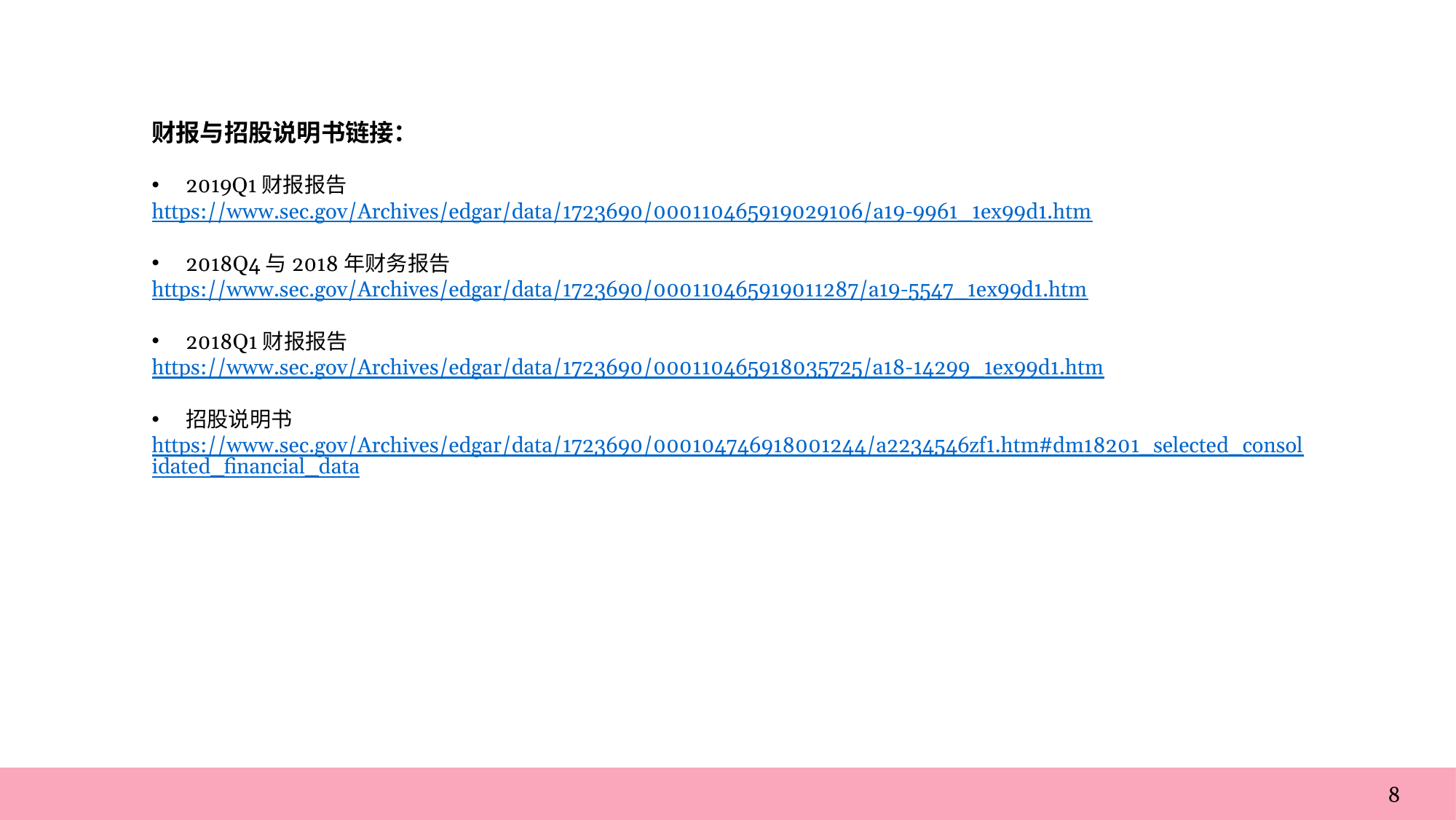

财报与招股说明书链接：

2019Q1财报报告
https://www.sec.gov/Archives/edgar/data/1723690/000110465919029106/a19-9961_1ex99d1.htm

2018Q4与2018年财务报告
https://www.sec.gov/Archives/edgar/data/1723690/000110465919011287/a19-5547_1ex99d1.htm

2018Q1财报报告
https://www.sec.gov/Archives/edgar/data/1723690/000110465918035725/a18-14299_1ex99d1.htm

招股说明书
https://www.sec.gov/Archives/edgar/data/1723690/000104746918001244/a2234546zf1.htm#dm18201_selected_consolidated_financial_data

8